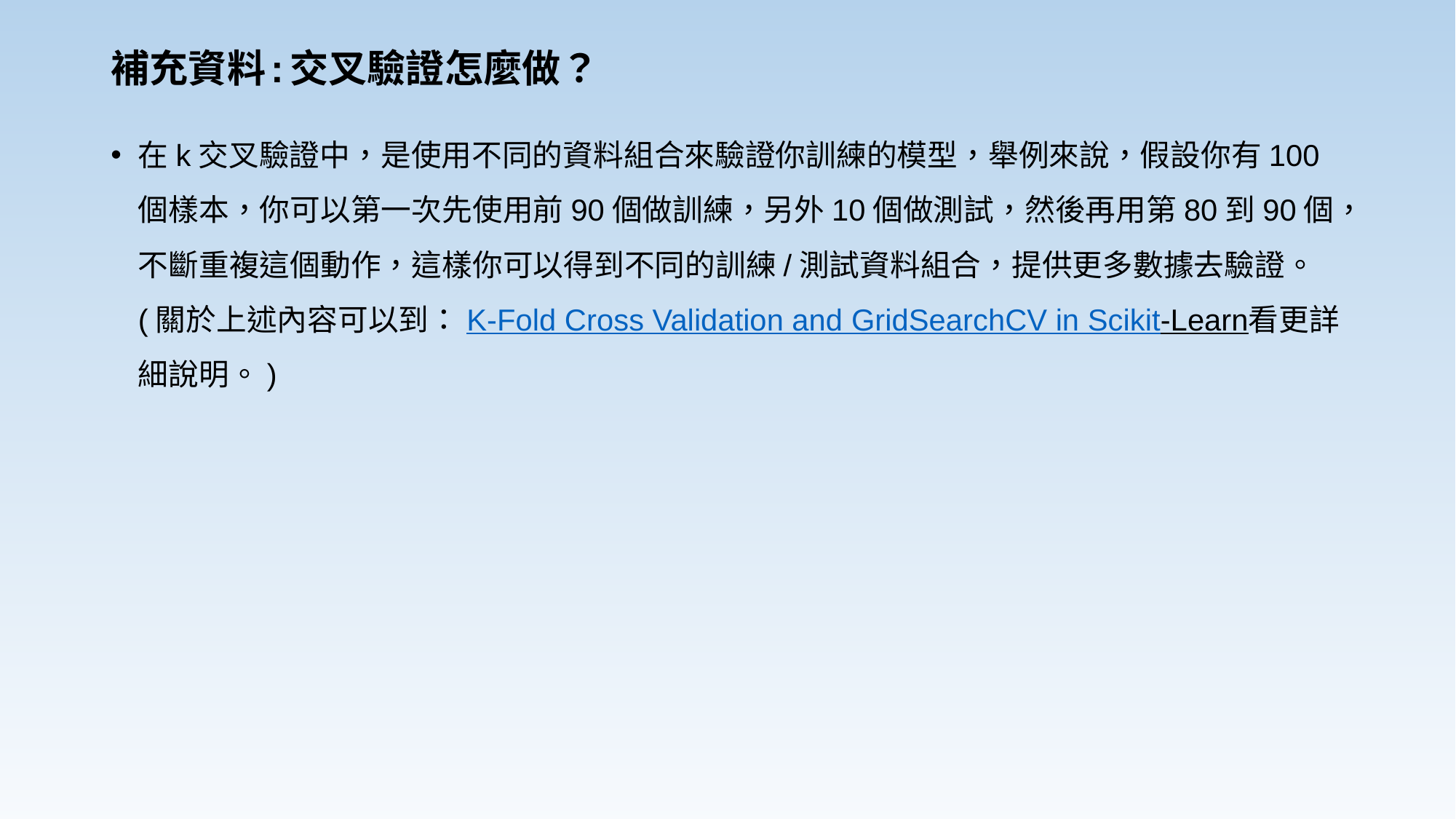

# 補充資料:交叉驗證怎麼做？
在k交叉驗證中，是使用不同的資料組合來驗證你訓練的模型，舉例來說，假設你有100個樣本，你可以第一次先使用前90個做訓練，另外10個做測試，然後再用第80到90個，不斷重複這個動作，這樣你可以得到不同的訓練/測試資料組合，提供更多數據去驗證。(關於上述內容可以到：K-Fold Cross Validation and GridSearchCV in Scikit-Learn看更詳細說明。)